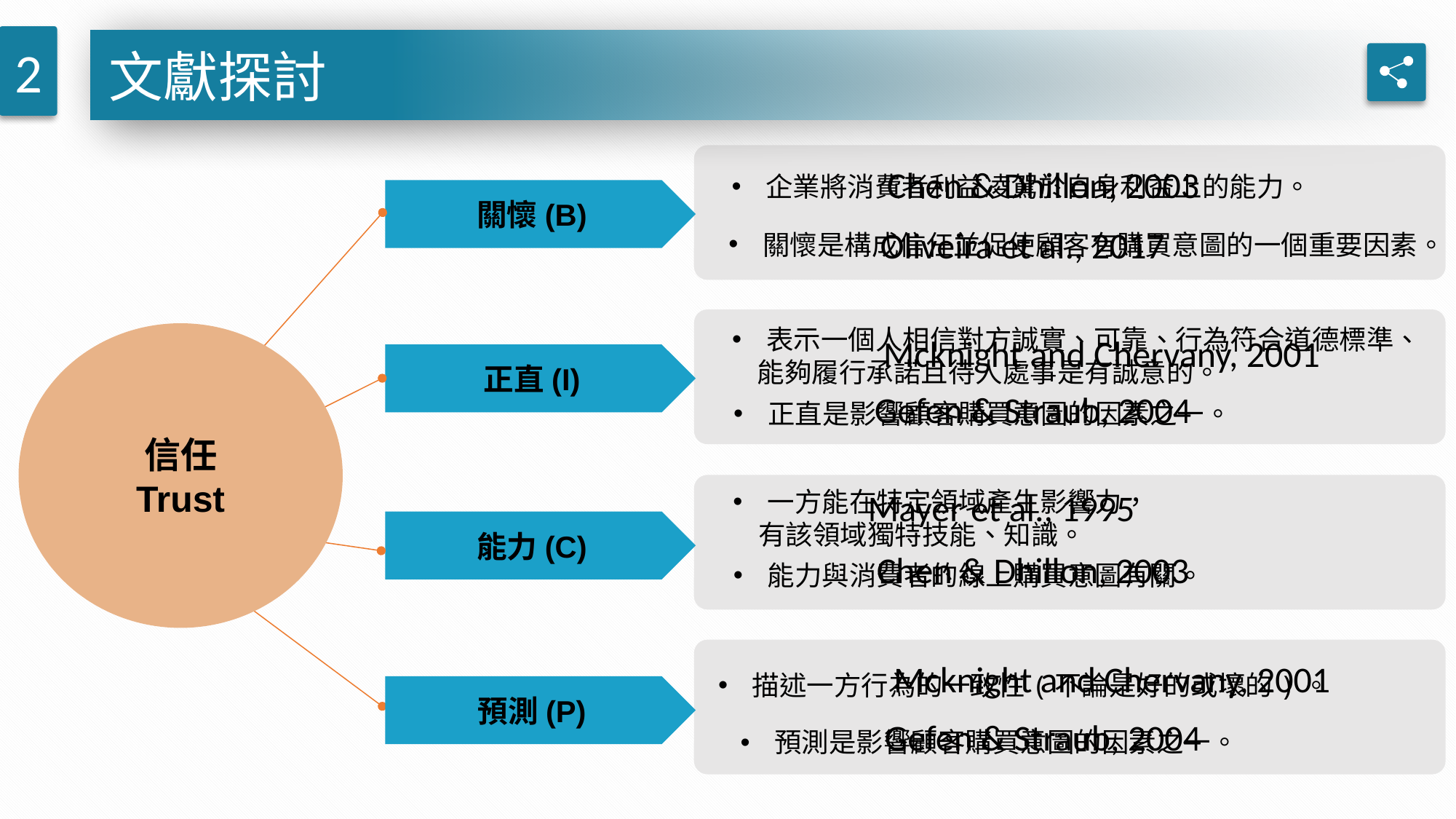

2

文獻探討

Chen & Dhillon, 2003
企業將消費者利益凌駕於自身利益上的能力。
關懷(B)

Oliveira et al., 2017
關懷是構成信任並促使顧客有購買意圖的一個重要因素。

表示一個人相信對方誠實、可靠、行為符合道德標準、
   能夠履行承諾且待人處事是有誠意的。
信任
Trust
Mcknight and Chervany, 2001
正直(I)

Gefen & Straub, 2004
正直是影響顧客購買意圖的因素之一。

一方能在特定領域產生影響力，
   有該領域獨特技能、知識。
Mayer et al., 1995
能力(C)

Chen & Dhillon, 2003
能力與消費者的線上購買意圖有關。

Mcknight and Chervany, 2001
描述一方行為的一致性(不論是好的或壞的)。
預測(P)
Gefen & Straub, 2004
預測是影響顧客購買意圖的因素之一。